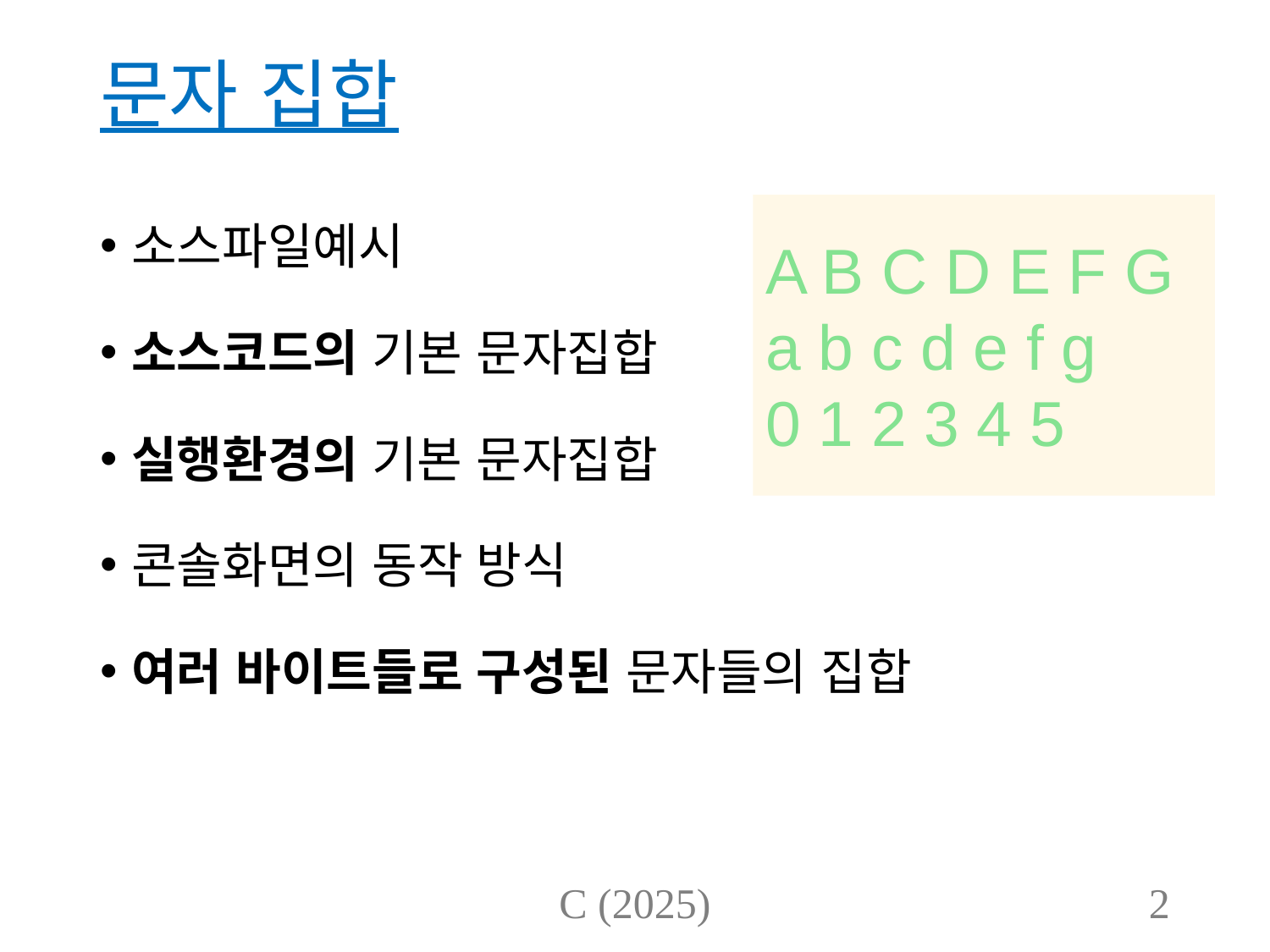

# 문자 집합
소스파일예시
소스코드의 기본 문자집합
실행환경의 기본 문자집합
콘솔화면의 동작 방식
여러 바이트들로 구성된 문자들의 집합
A B C D E F G
a b c d e f g
0 1 2 3 4 5
C (2025)
2